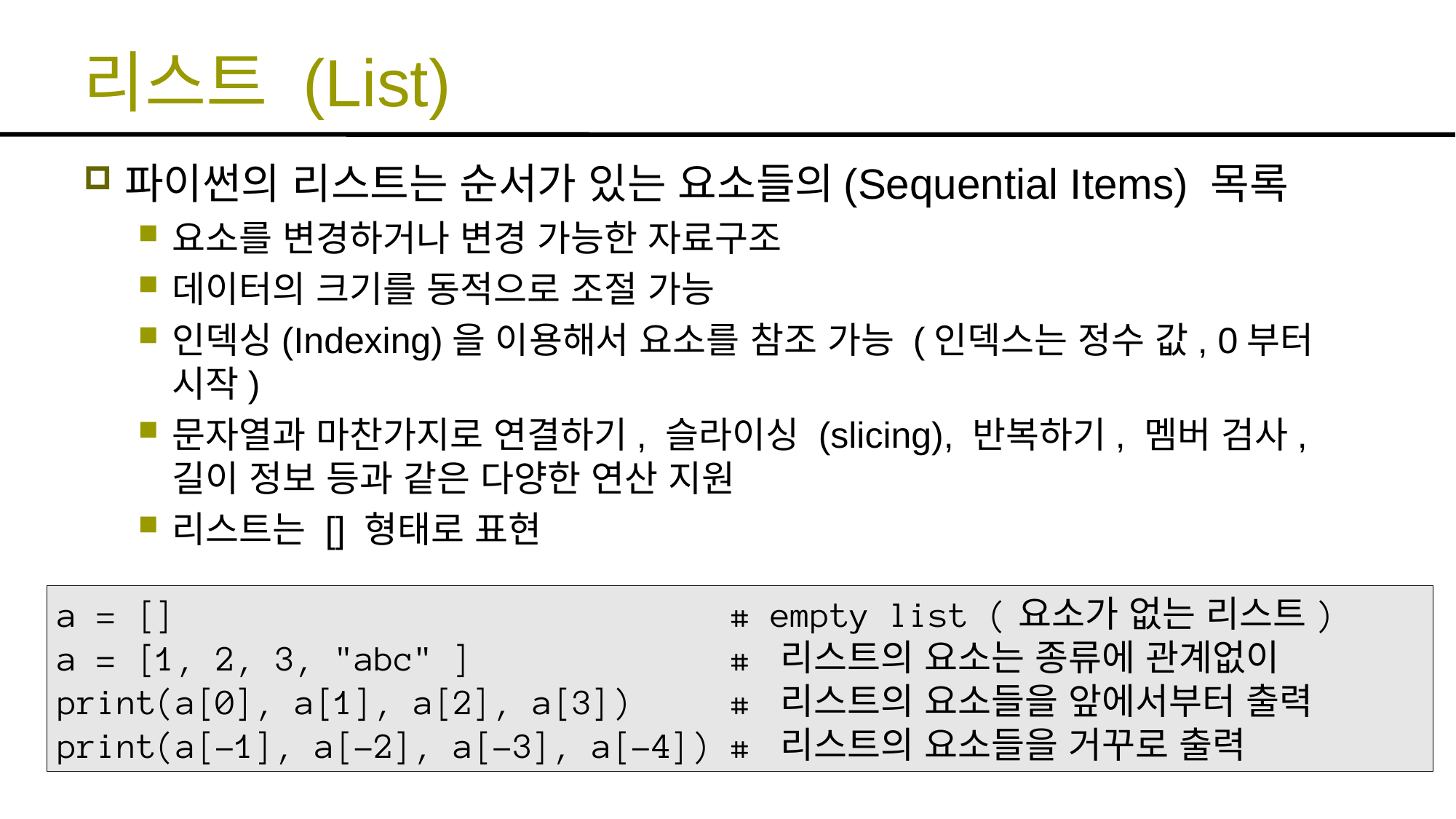

# 리스트 (List)
파이썬의 리스트는 순서가 있는 요소들의(Sequential Items) 목록
요소를 변경하거나 변경 가능한 자료구조
데이터의 크기를 동적으로 조절 가능
인덱싱(Indexing)을 이용해서 요소를 참조 가능 (인덱스는 정수 값, 0부터 시작)
문자열과 마찬가지로 연결하기, 슬라이싱 (slicing), 반복하기, 멤버 검사, 길이 정보 등과 같은 다양한 연산 지원
리스트는 [] 형태로 표현
a = []                            # empty list (요소가 없는 리스트)
a = [1, 2, 3, "abc" ]             # 리스트의 요소는 종류에 관계없이
print(a[0], a[1], a[2], a[3])     # 리스트의 요소들을 앞에서부터 출력
print(a[-1], a[-2], a[-3], a[-4]) # 리스트의 요소들을 거꾸로 출력